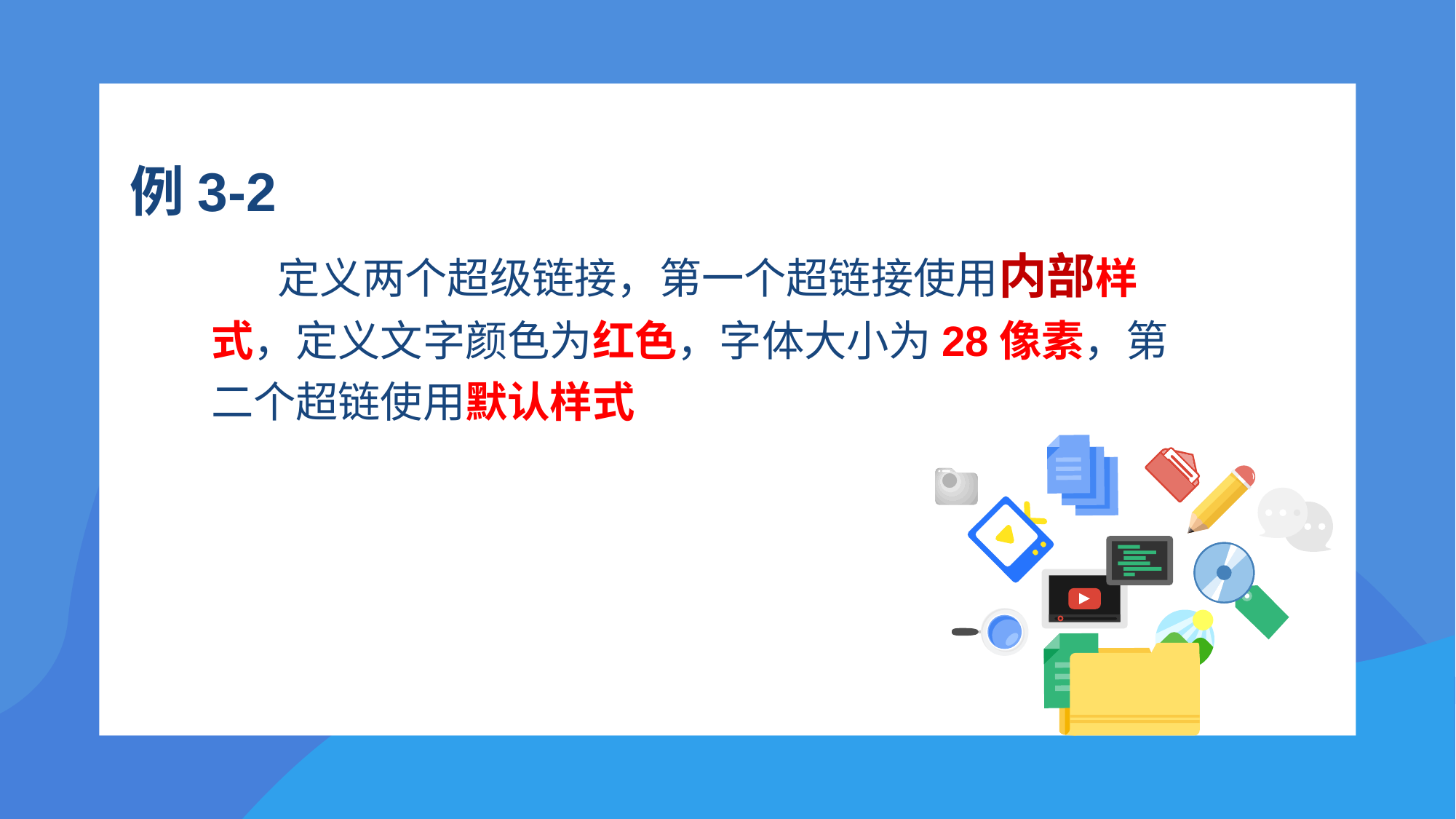

# 例3-2
      定义两个超级链接，第一个超链接使用内部样式，定义文字颜色为红色，字体大小为28像素，第二个超链使用默认样式